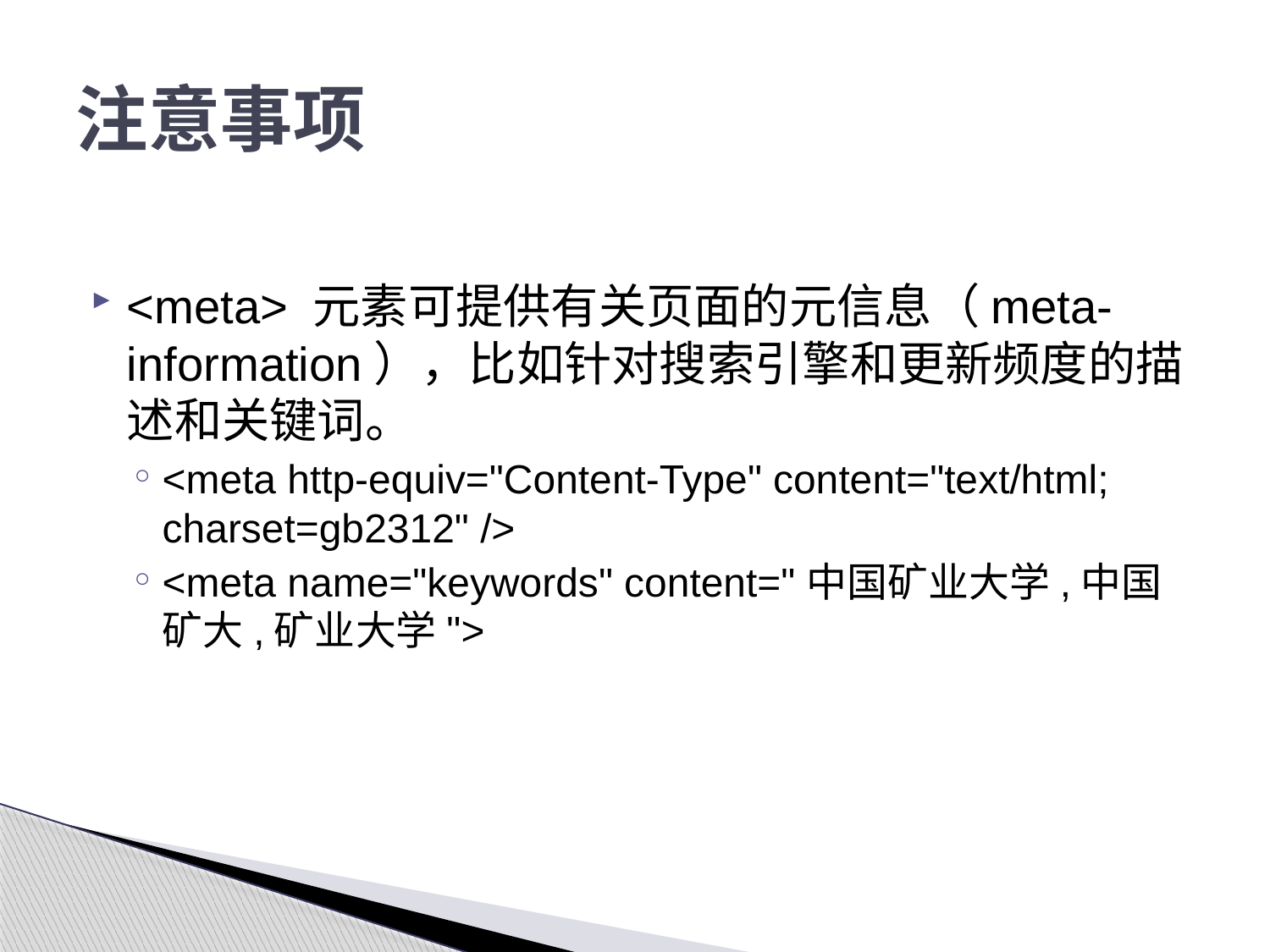

# 注意事项

<meta> 元素可提供有关页面的元信息（meta-information），比如针对搜索引擎和更新频度的描述和关键词。
<meta http-equiv="Content-Type" content="text/html; charset=gb2312" />
<meta name="keywords" content="中国矿业大学,中国矿大,矿业大学">